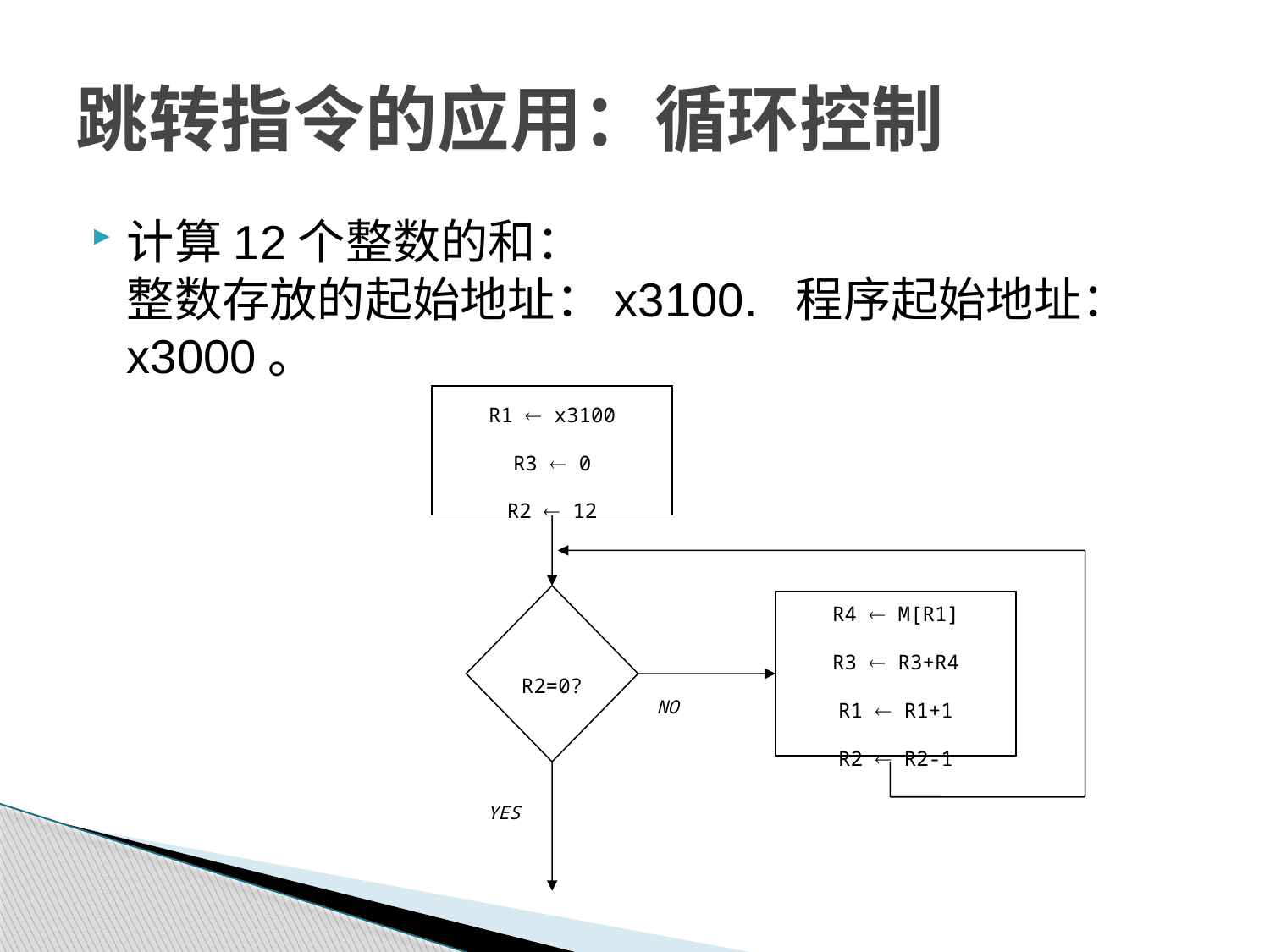

# 跳转指令的应用：循环控制
计算12个整数的和：
整数存放的起始地址：x3100.  程序起始地址： x3000。
R1 ← x3100
R3 ← 0
R2 ← 12

R2=0?
R4 ← M[R1]
R3 ← R3+R4
R1 ← R1+1
R2 ← R2-1
NO

YES